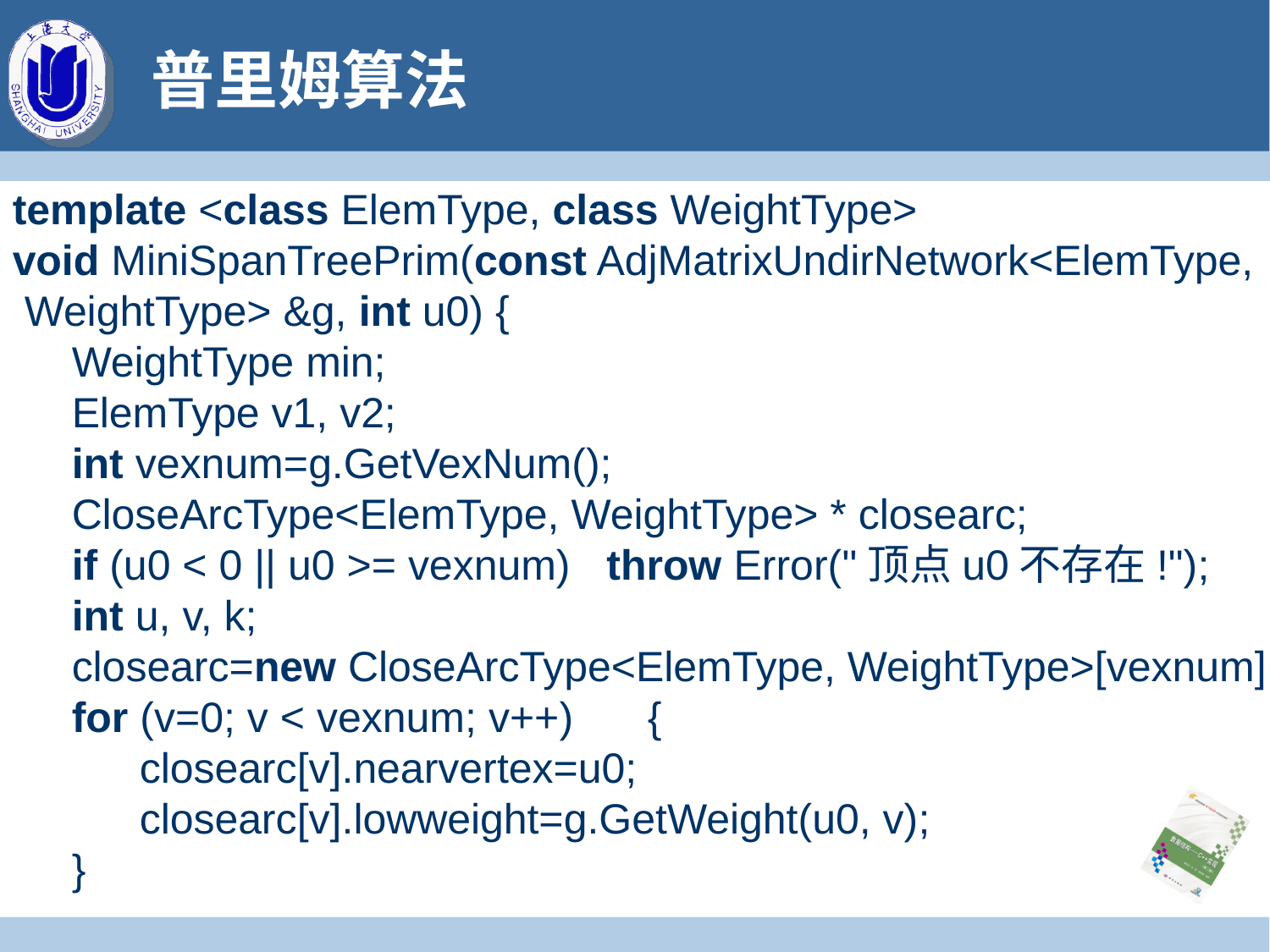

# 普里姆算法
template <class ElemType, class WeightType>
void MiniSpanTreePrim(const AdjMatrixUndirNetwork<ElemType,
 WeightType> &g, int u0) {
     WeightType min;
     ElemType v1, v2;
     int vexnum=g.GetVexNum();
     CloseArcType<ElemType, WeightType> * closearc;
     if (u0 < 0 || u0 >= vexnum)   throw Error("顶点u0不存在!");
     int u, v, k;
     closearc=new CloseArcType<ElemType, WeightType>[vexnum];
     for (v=0; v < vexnum; v++)	{
	closearc[v].nearvertex=u0;
	closearc[v].lowweight=g.GetWeight(u0, v);
     }